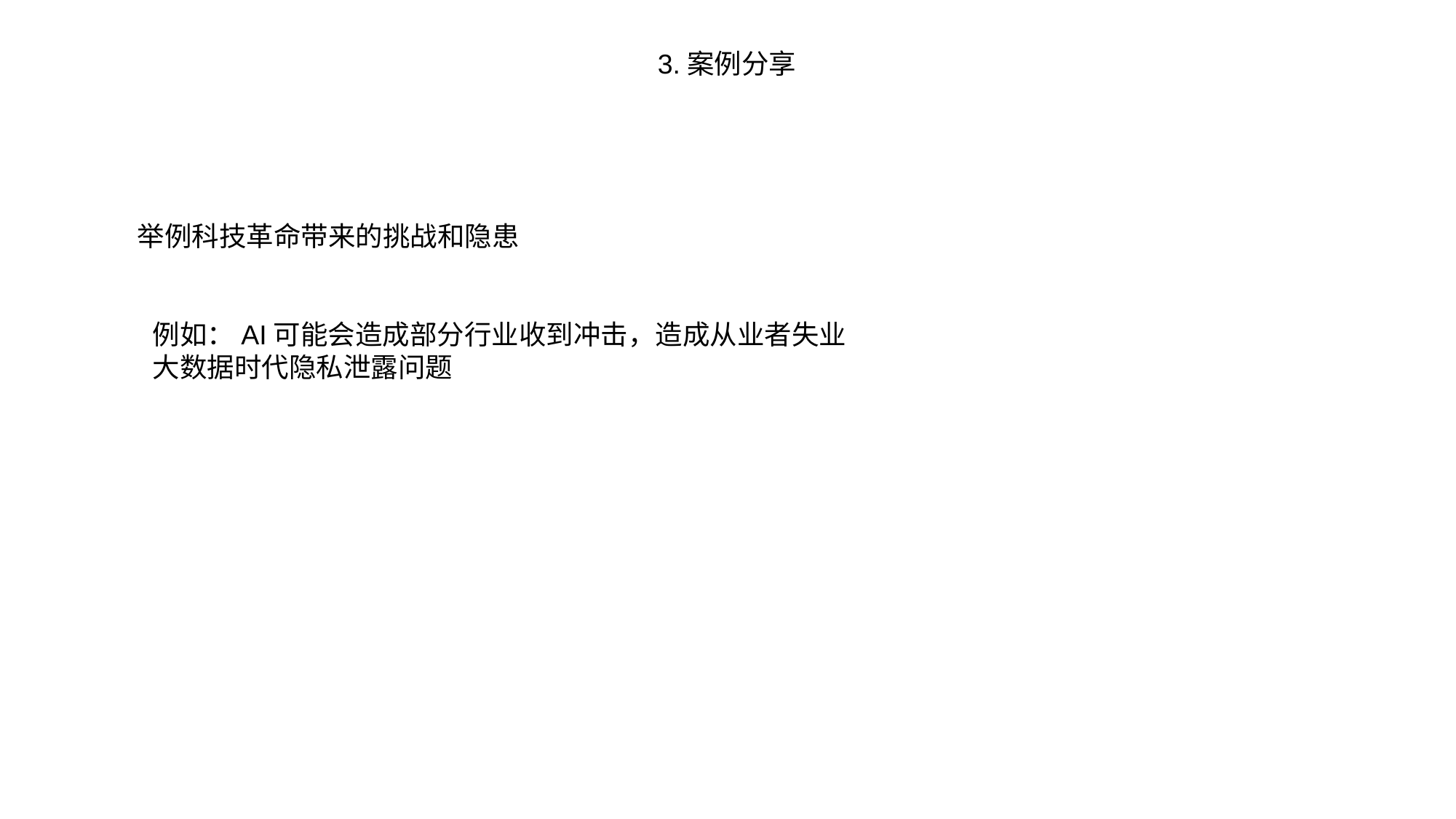

3.案例分享

举例科技革命带来的挑战和隐患
例如：AI可能会造成部分行业收到冲击，造成从业者失业
大数据时代隐私泄露问题